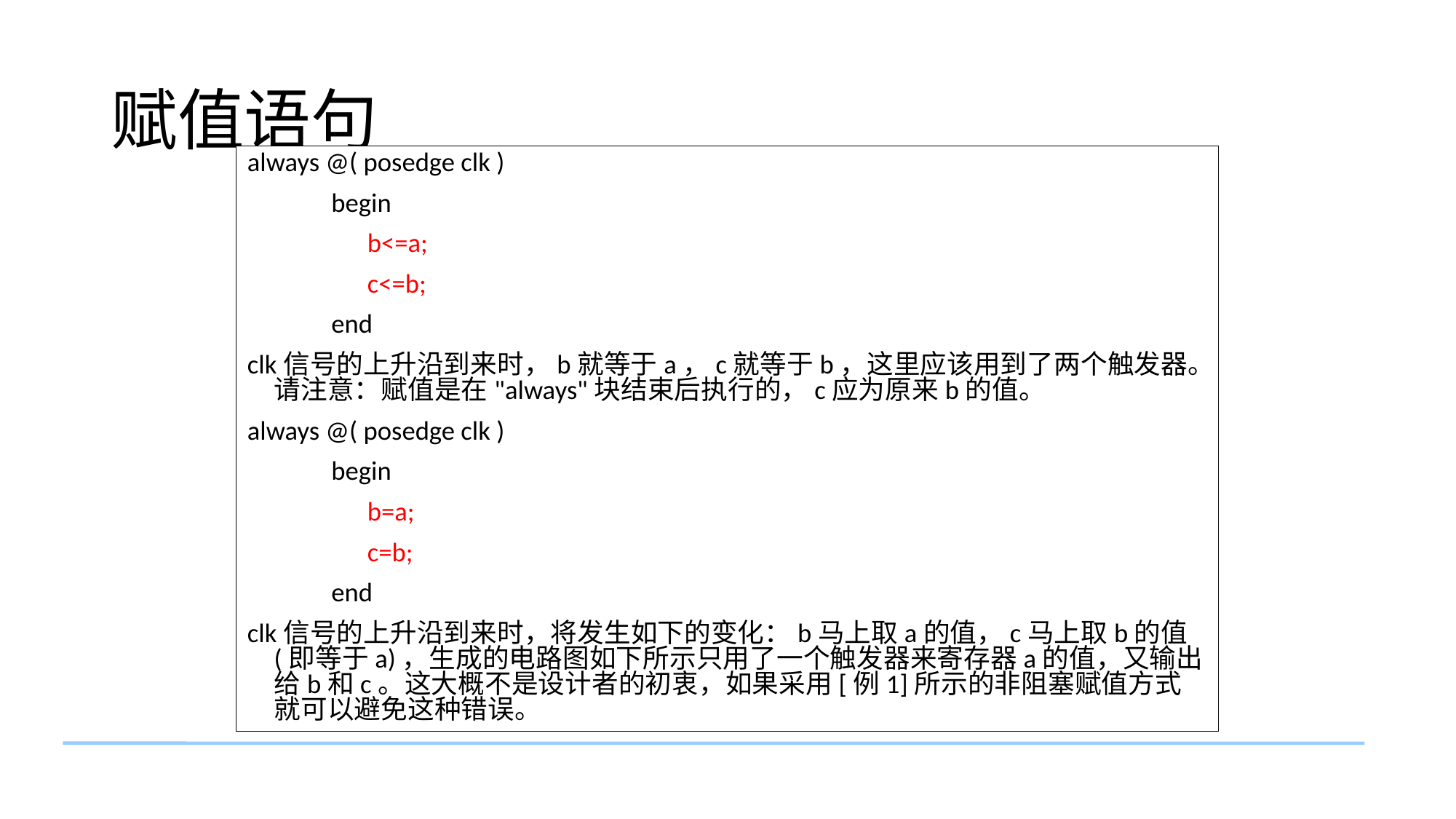

# 赋值语句
always @( posedge clk )
              begin
                    b<=a;
                    c<=b;
              end
clk信号的上升沿到来时，b就等于a，c就等于b，这里应该用到了两个触发器。请注意：赋值是在"always"块结束后执行的，c应为原来b的值。
always @( posedge clk )
              begin
                    b=a;
                    c=b;
              end
clk信号的上升沿到来时，将发生如下的变化：b马上取a的值，c马上取b的值(即等于a)，生成的电路图如下所示只用了一个触发器来寄存器a的值，又输出给b和c。这大概不是设计者的初衷，如果采用[例1]所示的非阻塞赋值方式就可以避免这种错误。